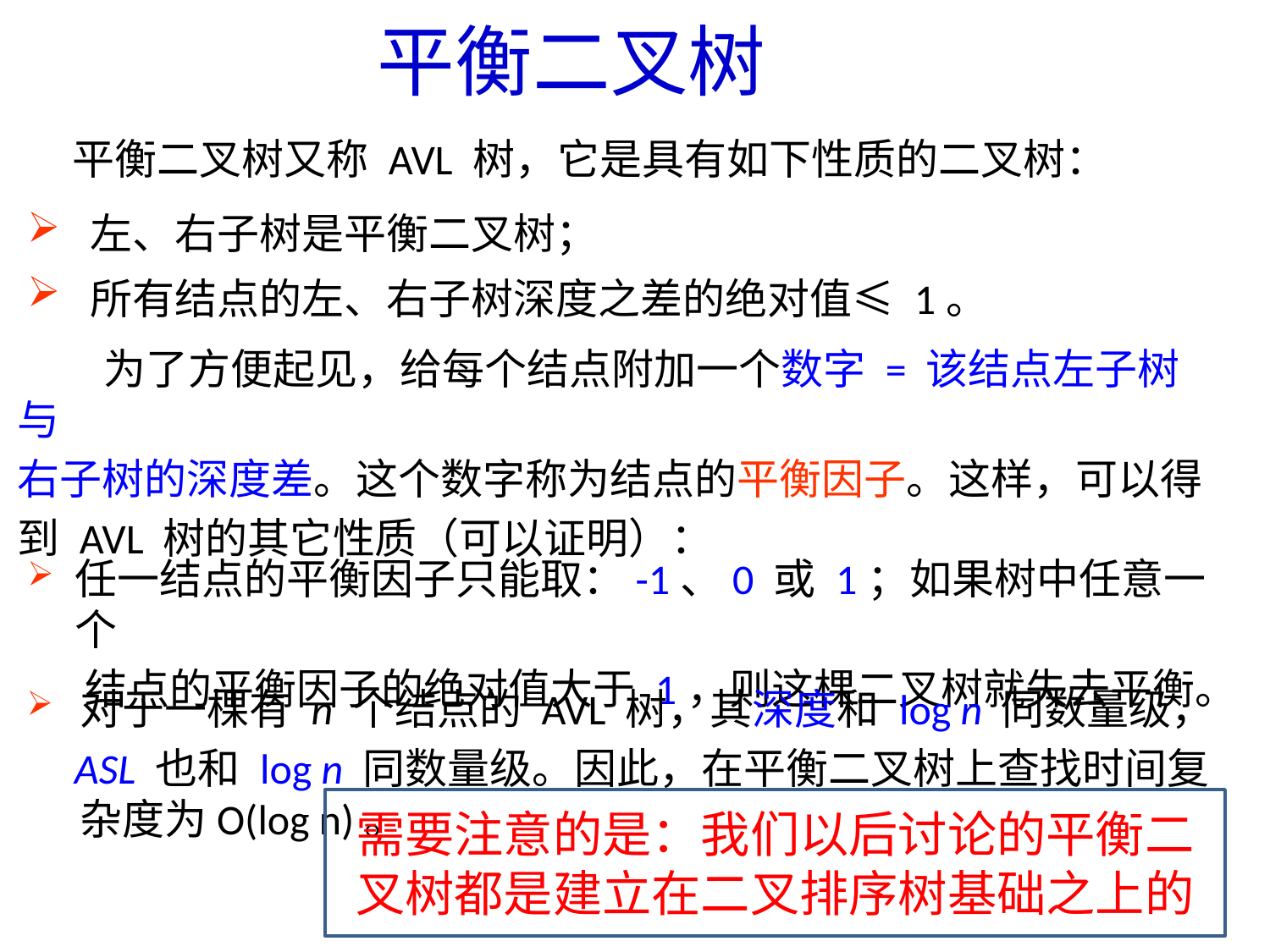

平衡二叉树
        平衡二叉树又称 AVL 树，它是具有如下性质的二叉树：
  左、右子树是平衡二叉树；
  所有结点的左、右子树深度之差的绝对值≤ 1。
        为了方便起见，给每个结点附加一个数字 = 该结点左子树与
右子树的深度差。这个数字称为结点的平衡因子。这样，可以得
到 AVL 树的其它性质（可以证明）：
任一结点的平衡因子只能取：-1、0 或 1；如果树中任意一个
     结点的平衡因子的绝对值大于 1，则这棵二叉树就失去平衡。
对于一棵有 n 个结点的 AVL 树，其深度和 log n 同数量级，
     ASL 也和 log n 同数量级。因此，在平衡二叉树上查找时间复杂度为O(log n)。
需要注意的是：我们以后讨论的平衡二叉树都是建立在二叉排序树基础之上的